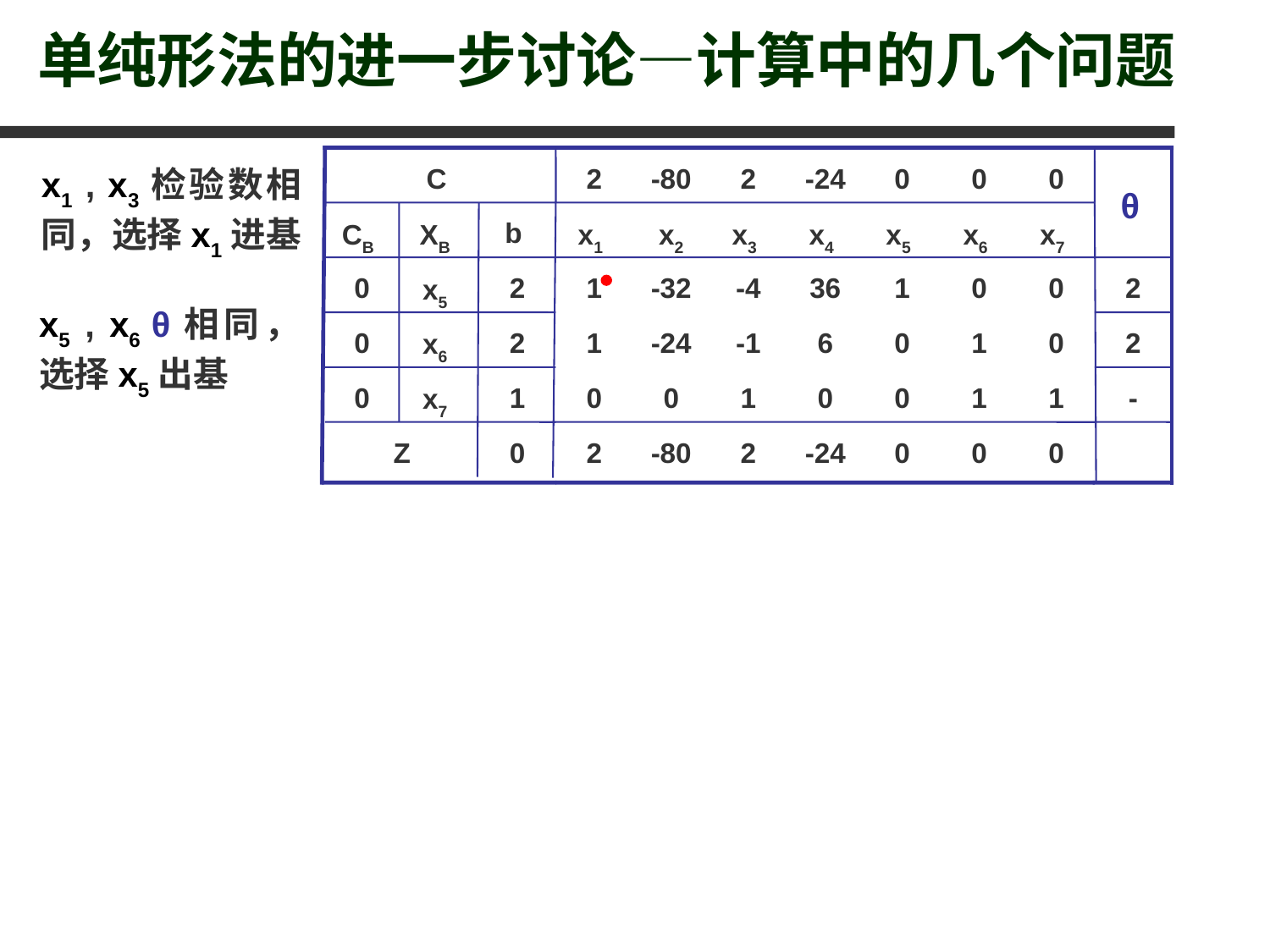

单纯形法的进一步讨论—计算中的几个问题

C

2

-80
2
-24
0
0
0

x1 , x3检验数相同，选择x1进基
θ
CB

XB

b

x1

 x2
x3
x4
x5
x6
x7

0

x5
2
1

-32
-4
36
1
0
0
2

x5 , x6 θ相同，选择x5出基
0

x6
2
1
-24
-1
6
0
1
0
2

0

x7
1
0
0
1
0
0
1
1
-

Z

0
2

-80
2
-24
0
0
0